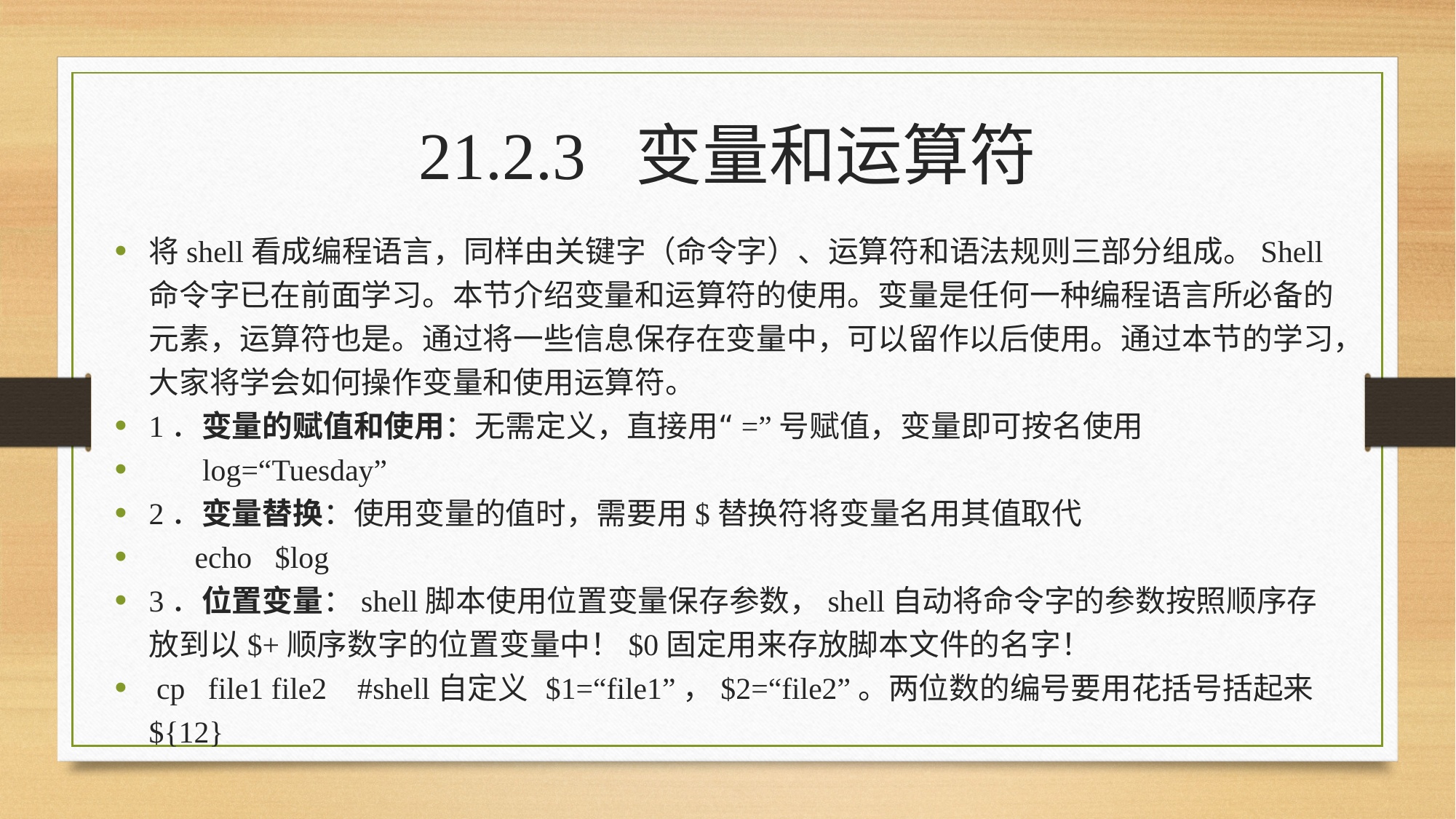

21.2.3  变量和运算符
将shell看成编程语言，同样由关键字（命令字）、运算符和语法规则三部分组成。Shell命令字已在前面学习。本节介绍变量和运算符的使用。变量是任何一种编程语言所必备的元素，运算符也是。通过将一些信息保存在变量中，可以留作以后使用。通过本节的学习，大家将学会如何操作变量和使用运算符。
1．变量的赋值和使用：无需定义，直接用“=”号赋值，变量即可按名使用
       log=“Tuesday”
2．变量替换：使用变量的值时，需要用$替换符将变量名用其值取代
      echo   $log
3．位置变量：shell脚本使用位置变量保存参数，shell自动将命令字的参数按照顺序存放到以$+顺序数字的位置变量中！$0固定用来存放脚本文件的名字！
 cp   file1 file2    #shell自定义 $1=“file1”，$2=“file2”。两位数的编号要用花括号括起来${12}